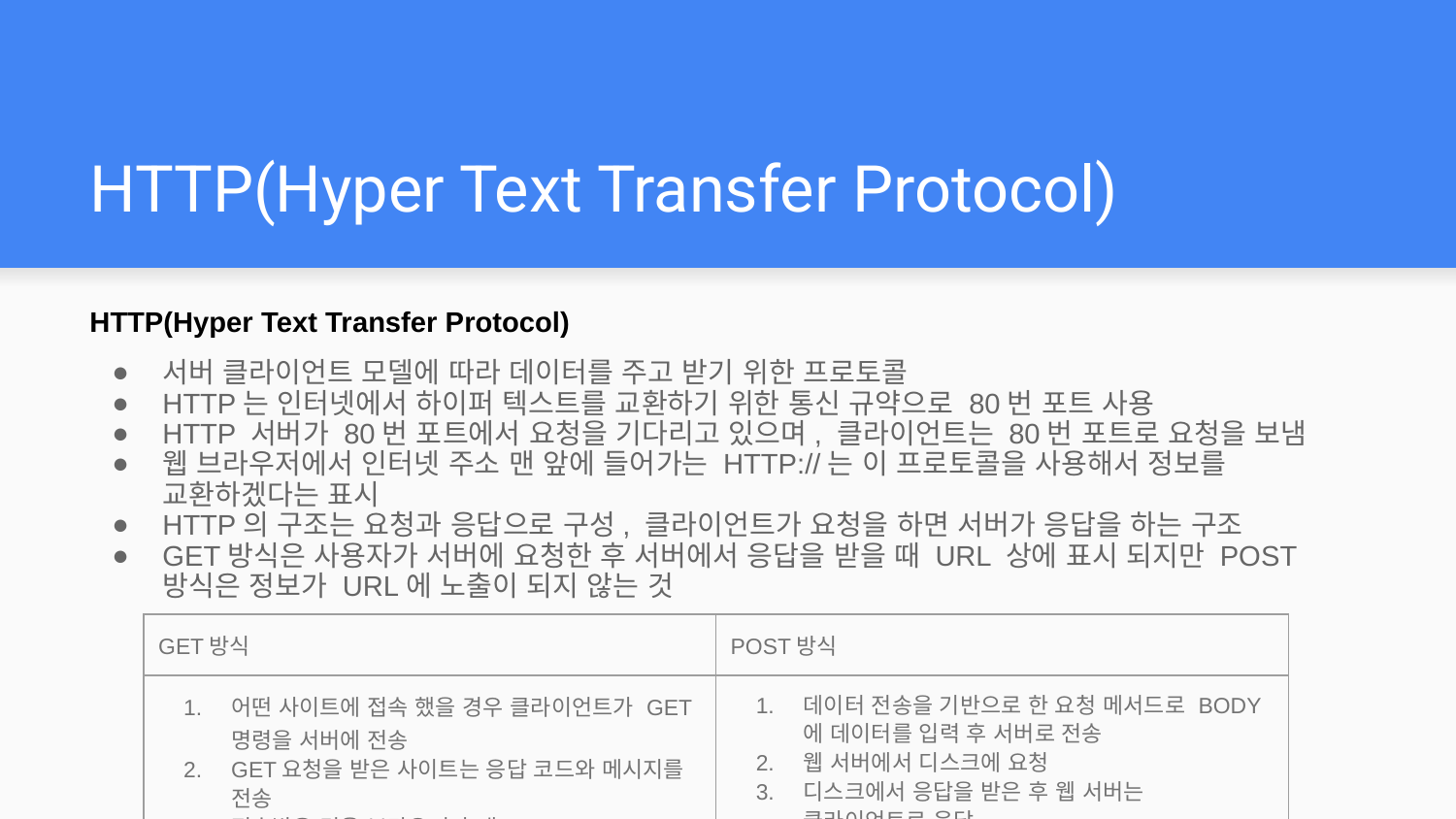

# HTTP(Hyper Text Transfer Protocol)
HTTP(Hyper Text Transfer Protocol)
서버 클라이언트 모델에 따라 데이터를 주고 받기 위한 프로토콜
HTTP는 인터넷에서 하이퍼 텍스트를 교환하기 위한 통신 규약으로 80번 포트 사용
HTTP 서버가 80번 포트에서 요청을 기다리고 있으며, 클라이언트는 80번 포트로 요청을 보냄
웹 브라우저에서 인터넷 주소 맨 앞에 들어가는 HTTP://는 이 프로토콜을 사용해서 정보를 교환하겠다는 표시
HTTP의 구조는 요청과 응답으로 구성, 클라이언트가 요청을 하면 서버가 응답을 하는 구조
GET방식은 사용자가 서버에 요청한 후 서버에서 응답을 받을 때 URL 상에 표시 되지만 POST 방식은 정보가 URL에 노출이 되지 않는 것
| GET방식 | POST방식 |
| --- | --- |
| 어떤 사이트에 접속 했을 경우 클라이언트가 GET명령을 서버에 전송 GET요청을 받은 사이트는 응답 코드와 메시지를 전송 전송받은 것을 브라우저가 배포 | 데이터 전송을 기반으로 한 요청 메서드로 BODY에 데이터를 입력 후 서버로 전송 웹 서버에서 디스크에 요청 디스크에서 응답을 받은 후 웹 서버는 클라이언트로 응답 |